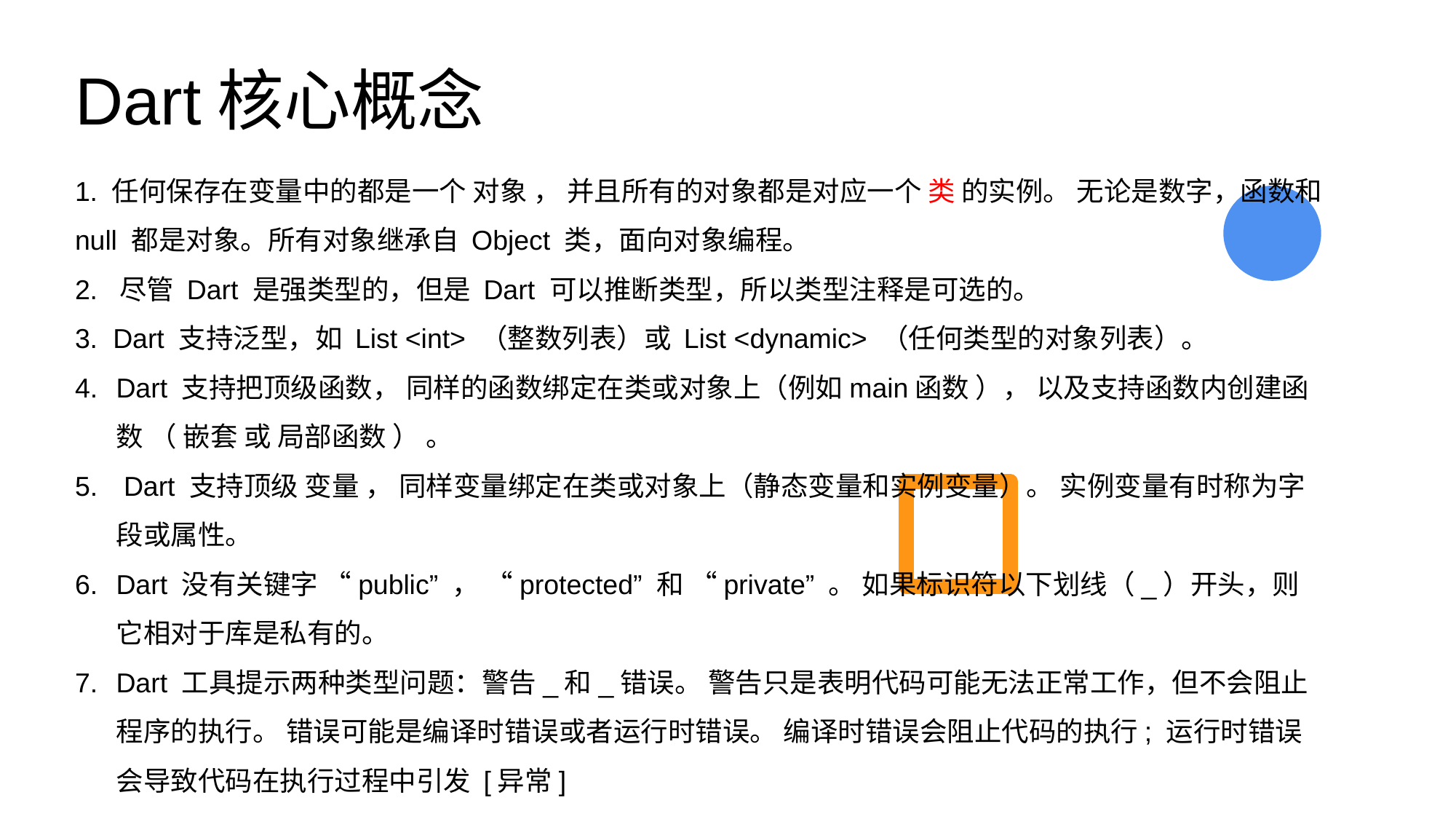

# Dart核心概念
1. 任何保存在变量中的都是一个 对象 ， 并且所有的对象都是对应一个 类 的实例。 无论是数字，函数和 null 都是对象。所有对象继承自 Object 类，面向对象编程。
2.  尽管 Dart 是强类型的，但是 Dart 可以推断类型，所以类型注释是可选的。
3.  Dart 支持泛型，如 List <int> （整数列表）或 List <dynamic> （任何类型的对象列表）。
Dart 支持把顶级函数， 同样的函数绑定在类或对象上（例如main函数 ）， 以及支持函数内创建函数 （ 嵌套 或 局部函数 ） 。
 Dart 支持顶级 变量 ， 同样变量绑定在类或对象上（静态变量和实例变量）。 实例变量有时称为字段或属性。
Dart 没有关键字 “public” ， “protected” 和 “private” 。 如果标识符以下划线（_）开头，则它相对于库是私有的。
Dart 工具提示两种类型问题：警告_和_错误。 警告只是表明代码可能无法正常工作，但不会阻止程序的执行。 错误可能是编译时错误或者运行时错误。 编译时错误会阻止代码的执行; 运行时错误会导致代码在执行过程中引发 [异常]